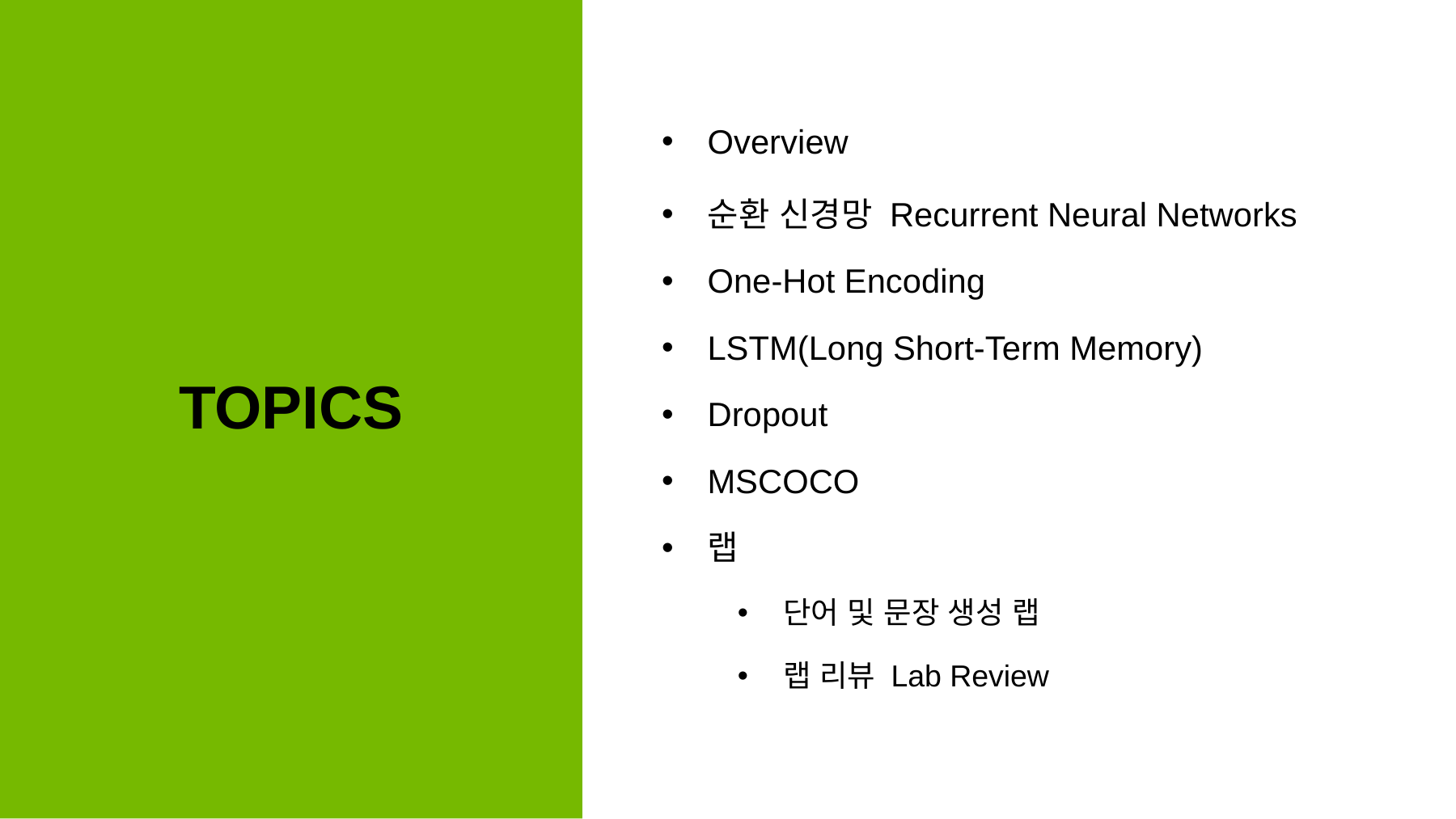

Overview

순환 신경망 Recurrent Neural Networks
One-Hot Encoding
LSTM(Long Short-Term Memory)
Dropout
MSCOCO
랩
단어 및 문장 생성 랩
랩 리뷰 Lab Review
TOPICS